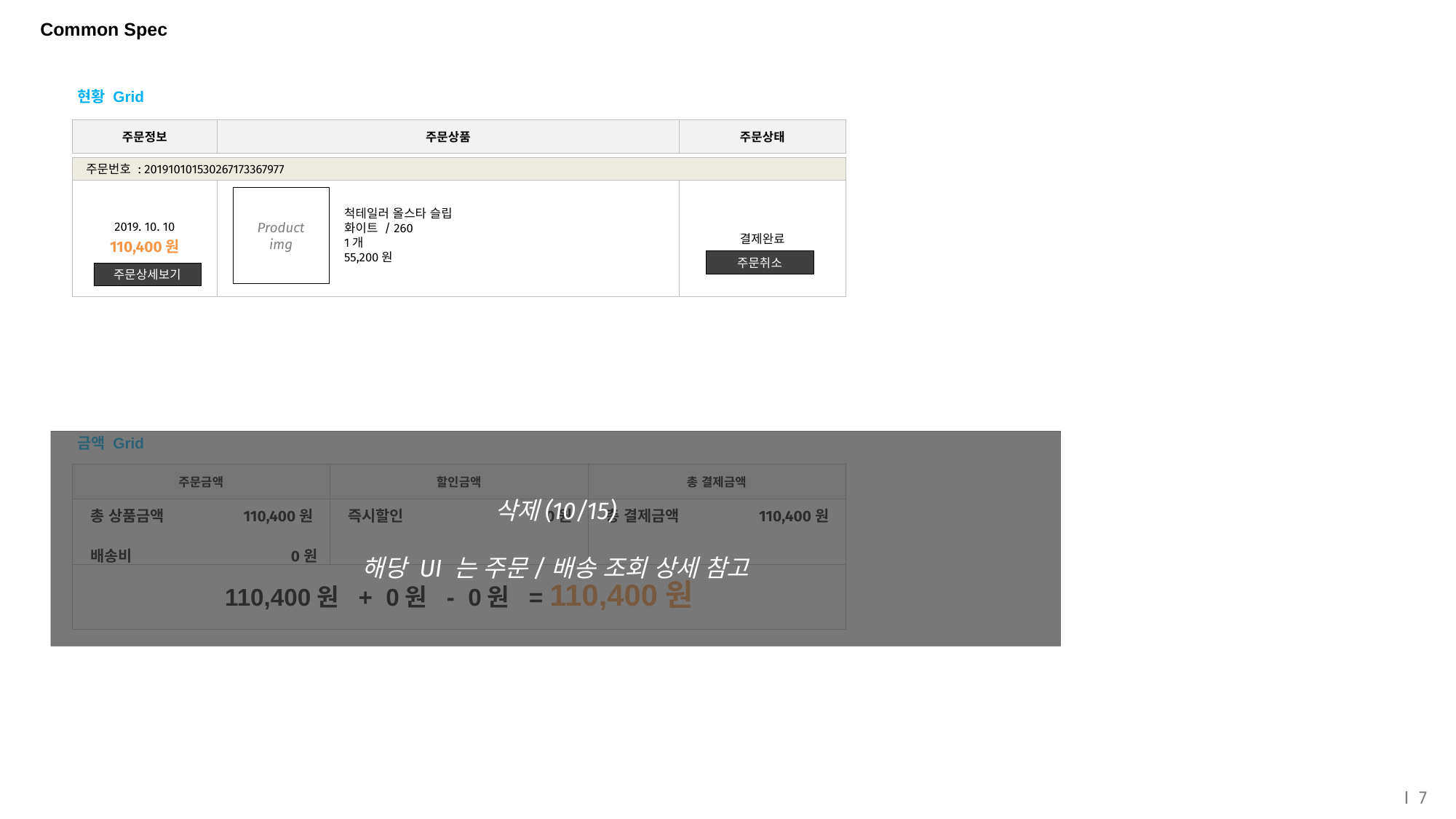

# Common Spec
현황 Grid
| 주문정보 | 주문상품 | 주문상태 |
| --- | --- | --- |
| 주문번호 : 201910101530267173367977 |  |  |
| --- | --- | --- |
| 2019. 10. 10 110,400원 |  | 결제완료 |
Product
img
척테일러 올스타 슬립
화이트 / 260
1개
55,200원
주문취소
주문상세보기
금액 Grid
삭제(10/15)

해당 UI 는 주문/배송 조회 상세 참고
| 주문금액 | 할인금액 | 총 결제금액 |
| --- | --- | --- |
| 총 상품금액 110,400원 배송비 0원 | 즉시할인 0원 | 총 결제금액 110,400원 |
|  |  |  |
110,400원  +  0원  -  0원  = 110,400원